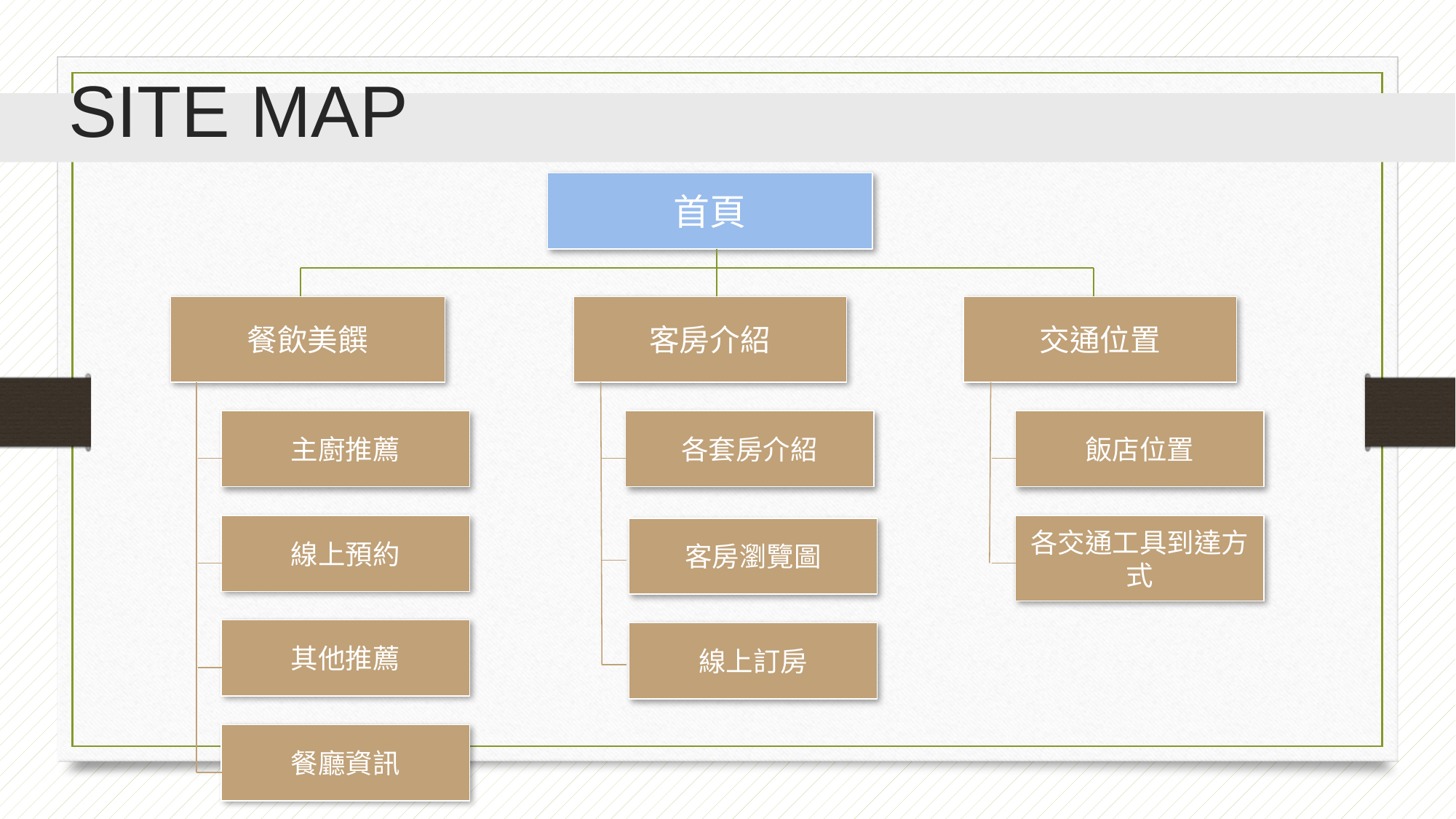

SITE MAP

首頁
餐飲美饌
客房介紹
交通位置
主廚推薦
各套房介紹
飯店位置
線上預約
各交通工具到達方式
其他推薦
線上訂房
餐廳資訊
客房瀏覽圖